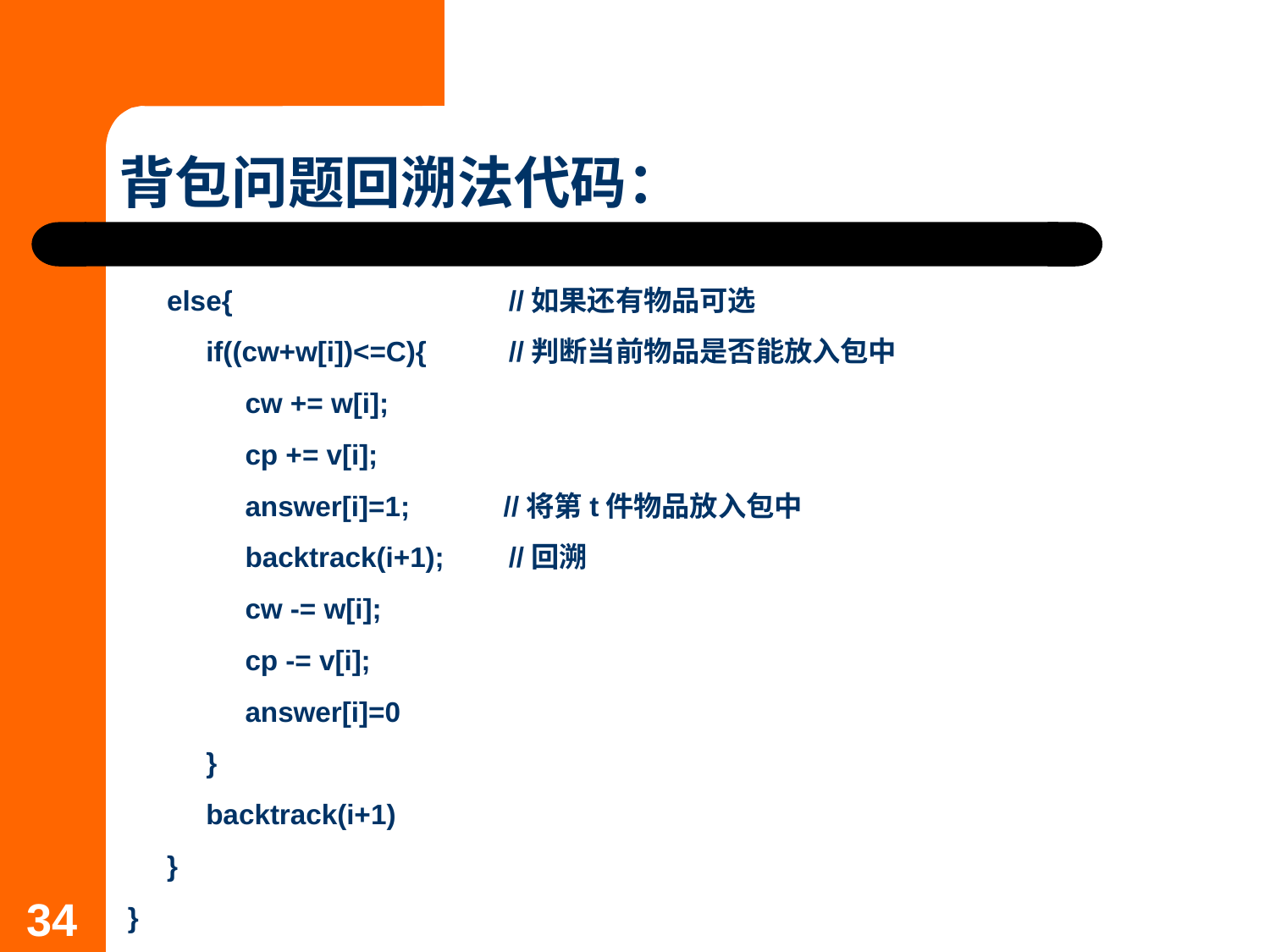

# 背包问题回溯法代码：
     else{			//如果还有物品可选
          if((cw+w[i])<=C){      	//判断当前物品是否能放入包中
               cw += w[i];
               cp += v[i];
               answer[i]=1;            //将第t件物品放入包中
               backtrack(i+1);	//回溯
               cw -= w[i];
               cp -= v[i];
               answer[i]=0
          }
          backtrack(i+1)
     }
}
34